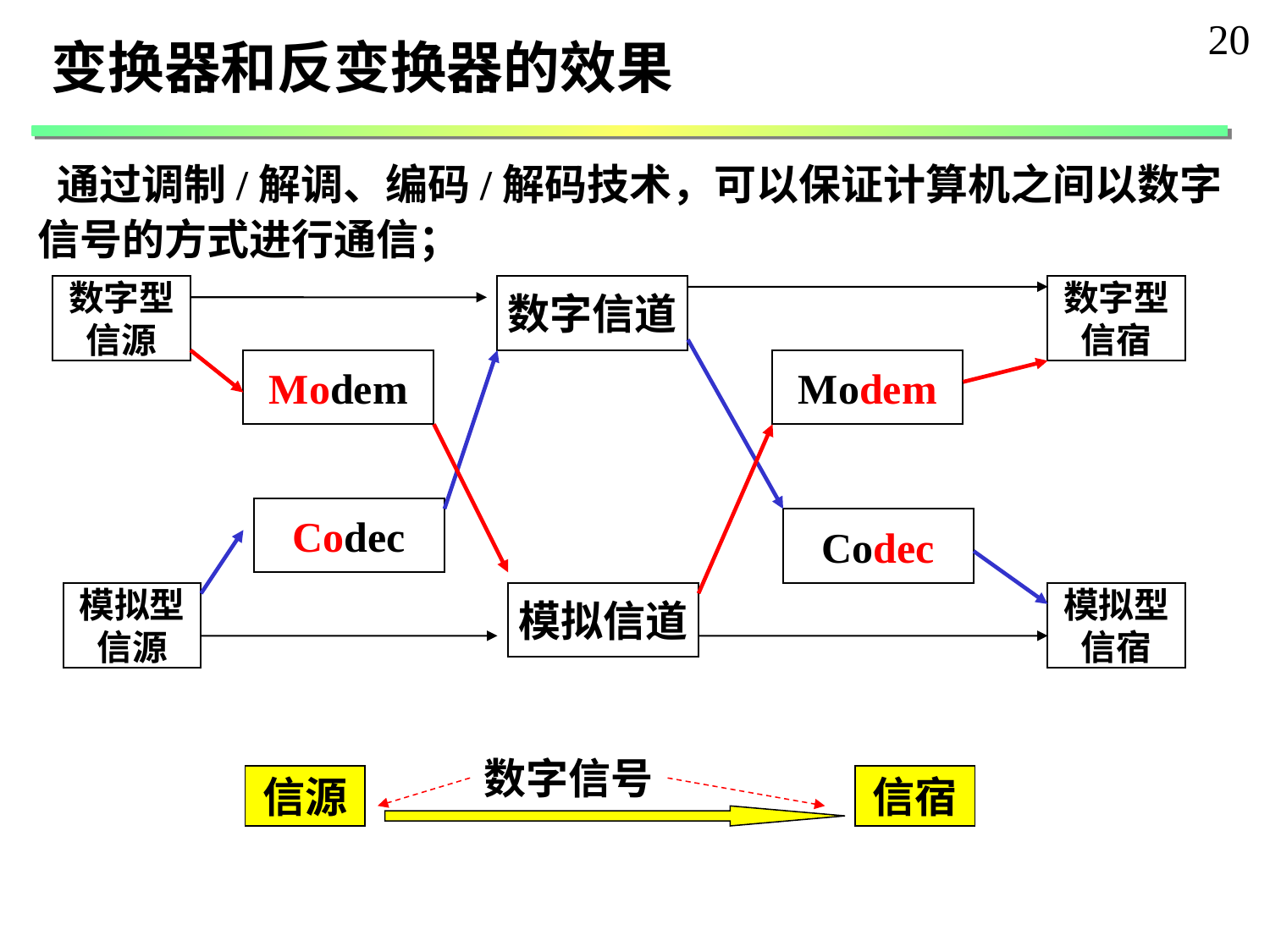

20
变换器和反变换器的效果

 通过调制/解调、编码/解码技术，可以保证计算机之间以数字信号的方式进行通信；
数字型
信源
数字信道
数字型
信宿

Modem

Modem

Codec
Codec

模拟型
信源
模拟信道
模拟型
信宿

数字信号
信源
信宿